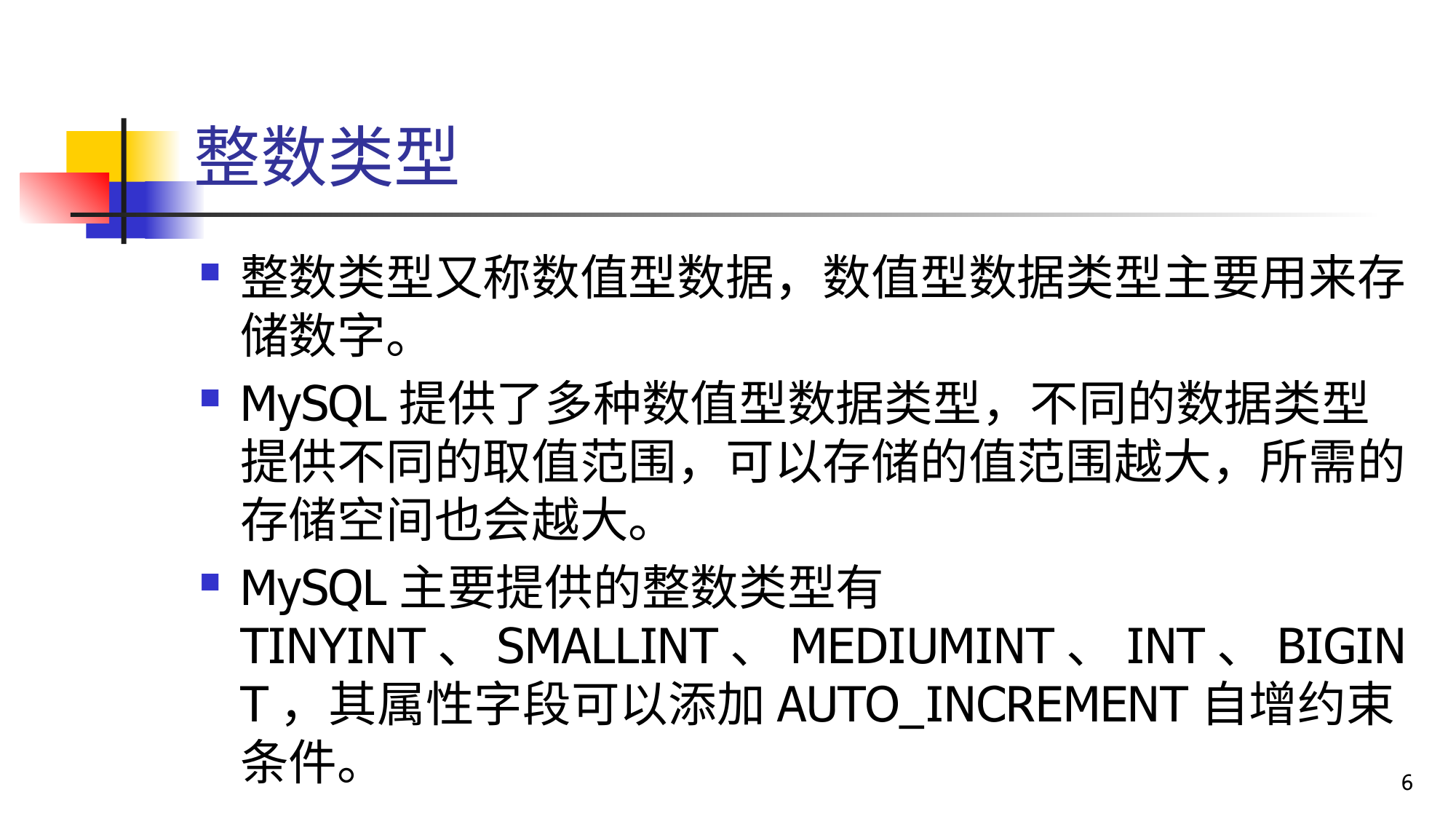

# 整数类型
整数类型又称数值型数据，数值型数据类型主要用来存储数字。
MySQL提供了多种数值型数据类型，不同的数据类型提供不同的取值范围，可以存储的值范围越大，所需的存储空间也会越大。
MySQL主要提供的整数类型有TINYINT、SMALLINT、MEDIUMINT、INT、BIGINT，其属性字段可以添加AUTO_INCREMENT自增约束条件。
6